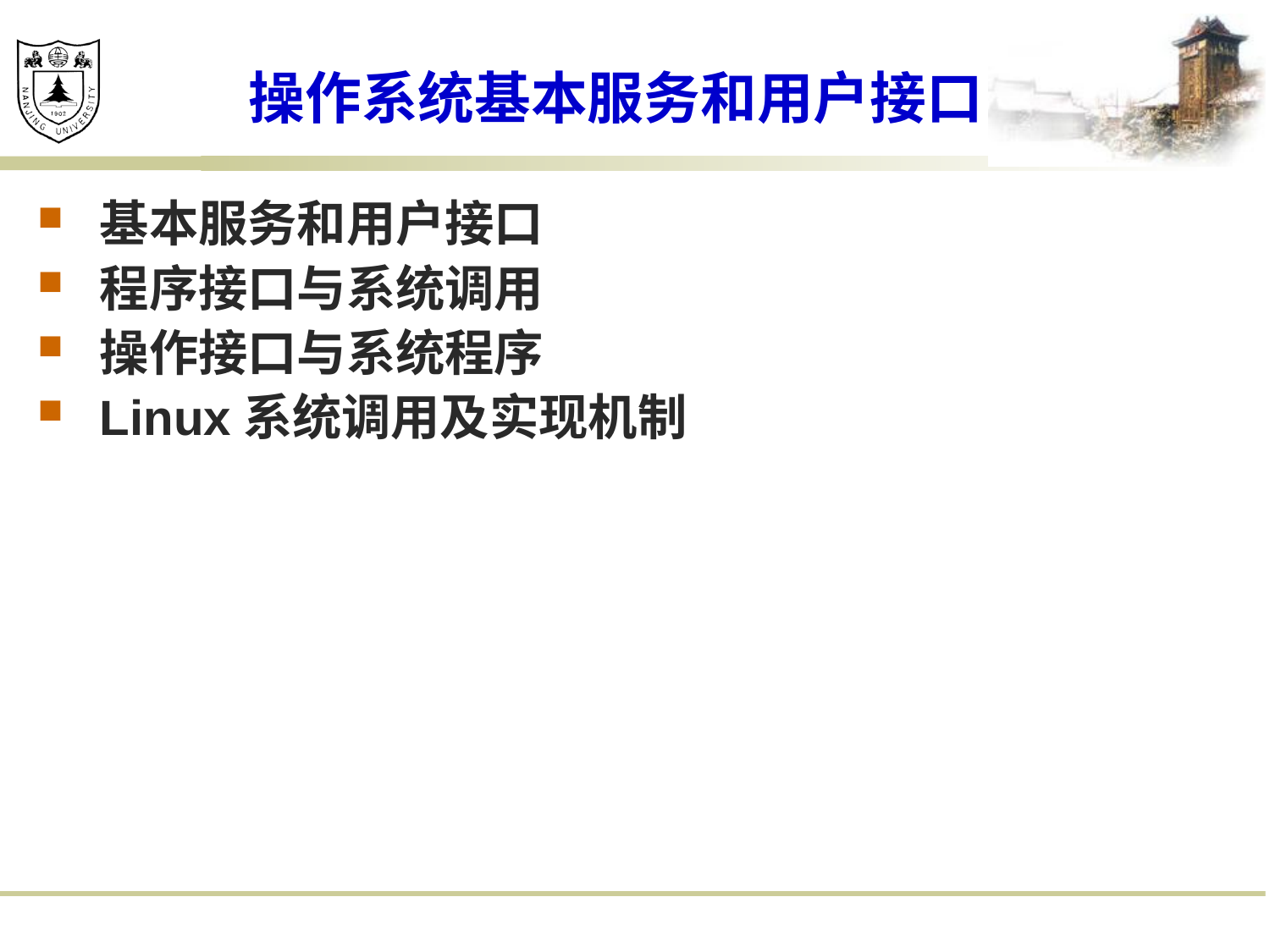

# 操作系统基本服务和用户接口
基本服务和用户接口
程序接口与系统调用
操作接口与系统程序
Linux系统调用及实现机制

88